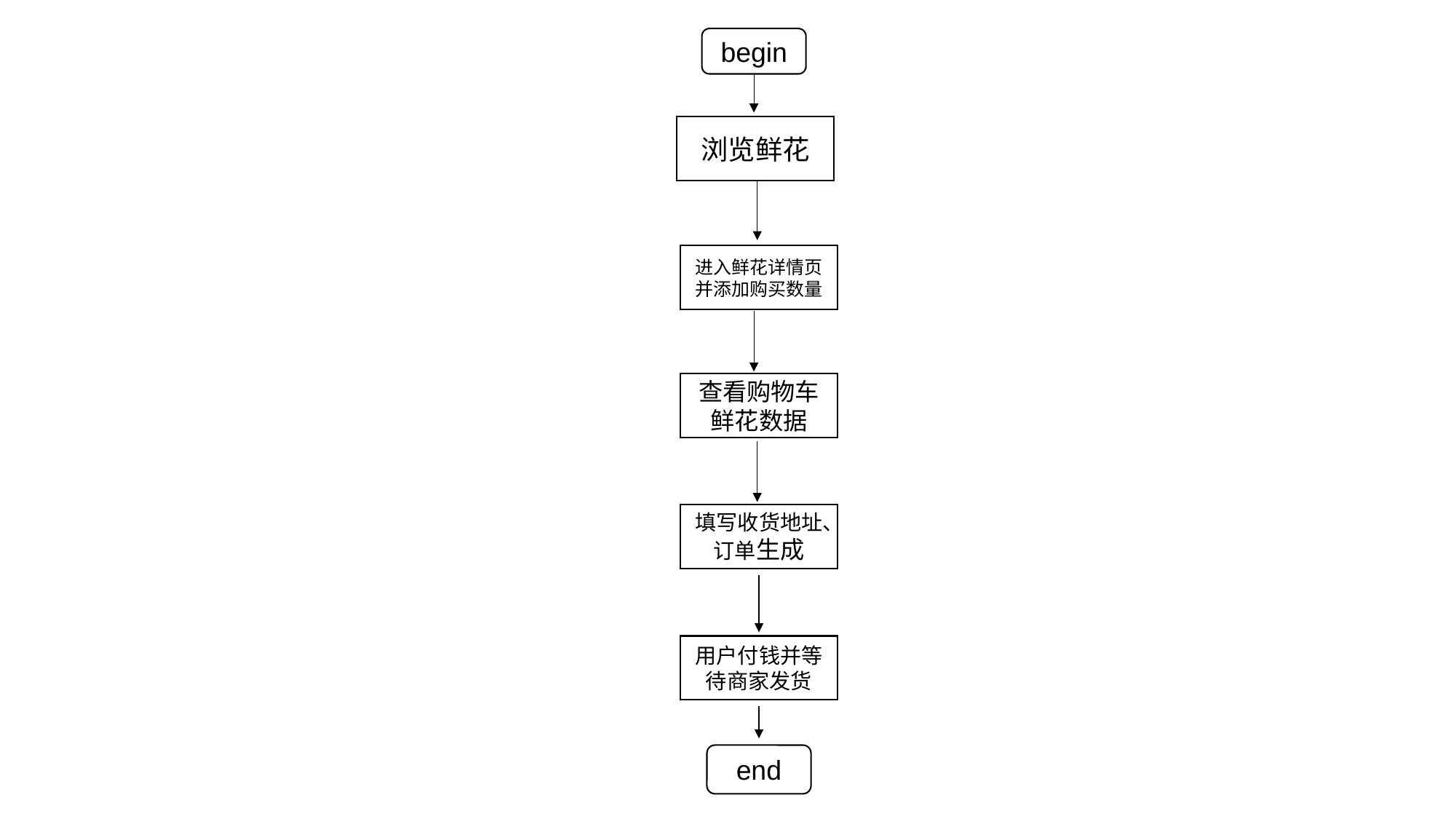

begin
浏览鲜花
进入鲜花详情页并添加购买数量
查看购物车鲜花数据
填写收货地址、订单生成
用户付钱并等待商家发货
end